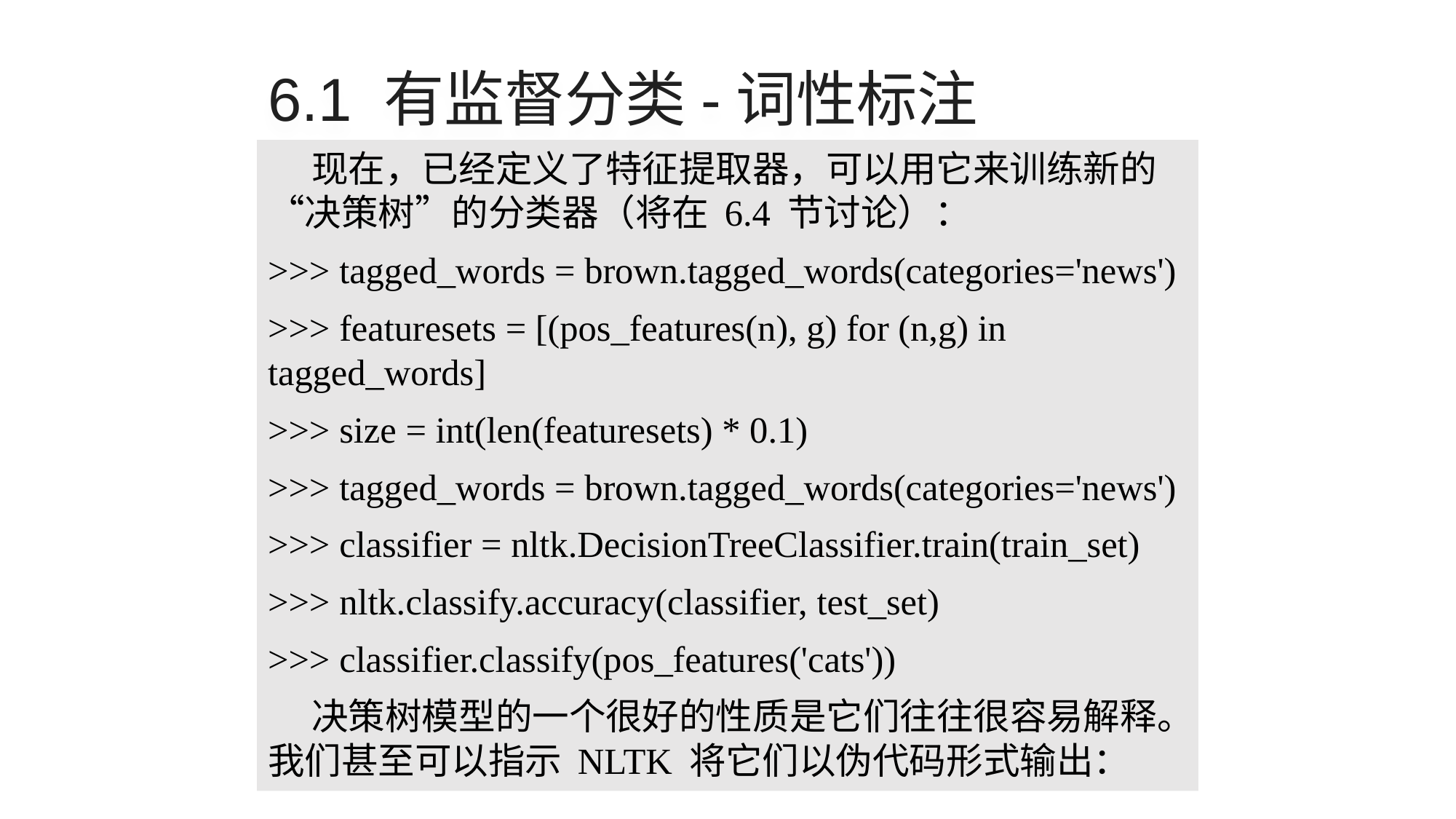

# 6.1 有监督分类-词性标注
现在，已经定义了特征提取器，可以用它来训练新的“决策树”的分类器（将在 6.4 节讨论）：
>>> tagged_words = brown.tagged_words(categories='news')
>>> featuresets = [(pos_features(n), g) for (n,g) in tagged_words]
>>> size = int(len(featuresets) * 0.1)
>>> tagged_words = brown.tagged_words(categories='news')
>>> classifier = nltk.DecisionTreeClassifier.train(train_set)
>>> nltk.classify.accuracy(classifier, test_set)
>>> classifier.classify(pos_features('cats'))
决策树模型的一个很好的性质是它们往往很容易解释。我们甚至可以指示 NLTK 将它们以伪代码形式输出：